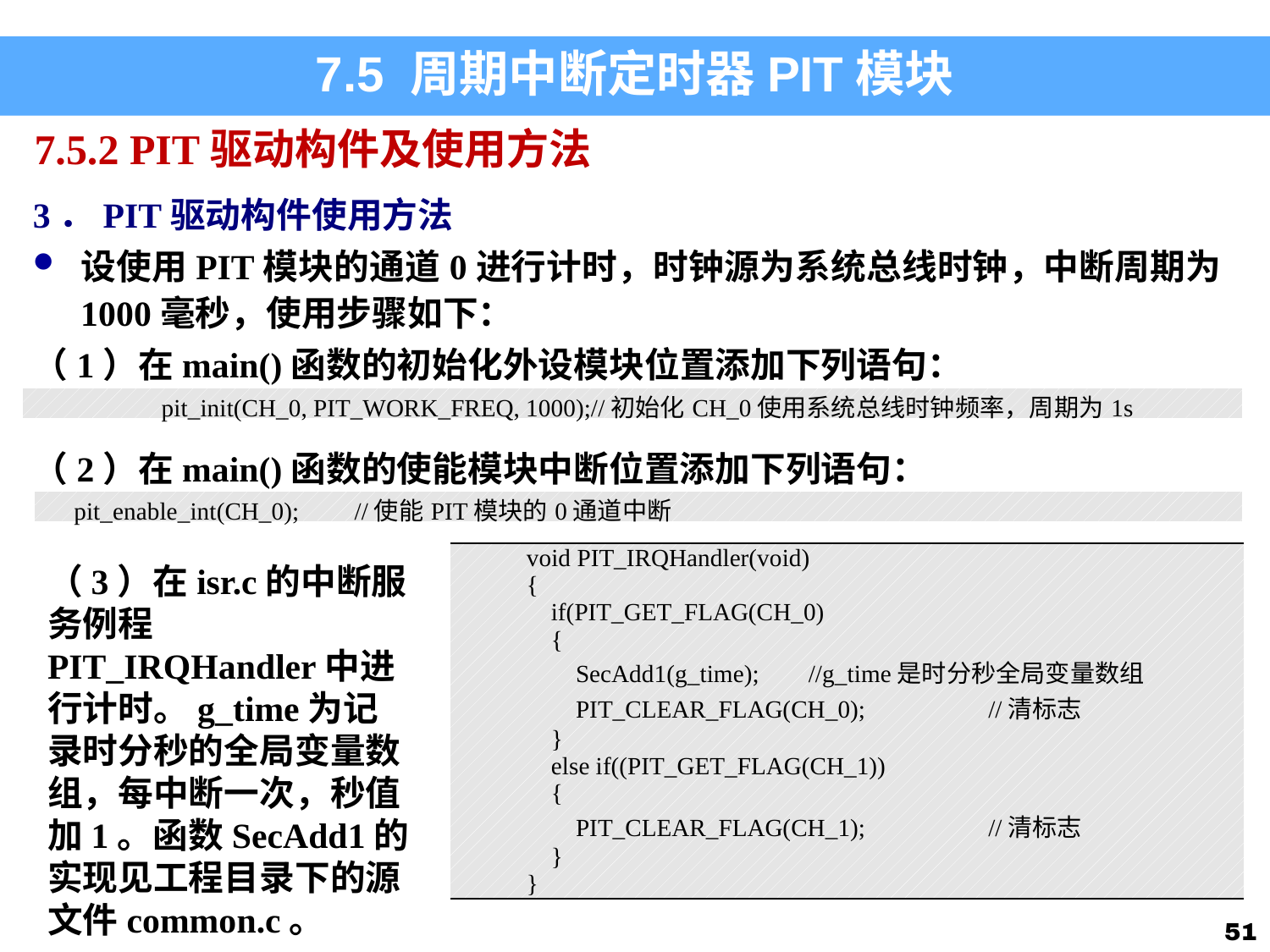

7.5 周期中断定时器PIT模块
7.5.2 PIT驱动构件及使用方法
3．PIT驱动构件使用方法
设使用PIT模块的通道0进行计时，时钟源为系统总线时钟，中断周期为1000毫秒，使用步骤如下：
（1）在main()函数的初始化外设模块位置添加下列语句：

（2）在main()函数的使能模块中断位置添加下列语句：

| pit\_init(CH\_0, PIT\_WORK\_FREQ, 1000);//初始化CH\_0使用系统总线时钟频率，周期为1s |
| --- |
| pit\_enable\_int(CH\_0); //使能PIT模块的0通道中断 |
| --- |
| void PIT\_IRQHandler(void) { if(PIT\_GET\_FLAG(CH\_0) { SecAdd1(g\_time); //g\_time是时分秒全局变量数组 PIT\_CLEAR\_FLAG(CH\_0); //清标志 } else if((PIT\_GET\_FLAG(CH\_1)) { PIT\_CLEAR\_FLAG(CH\_1); //清标志 } } |
| --- |
（3）在isr.c的中断服务例程PIT_IRQHandler中进行计时。g_time为记录时分秒的全局变量数组，每中断一次，秒值加1。函数SecAdd1的实现见工程目录下的源文件common.c。

51